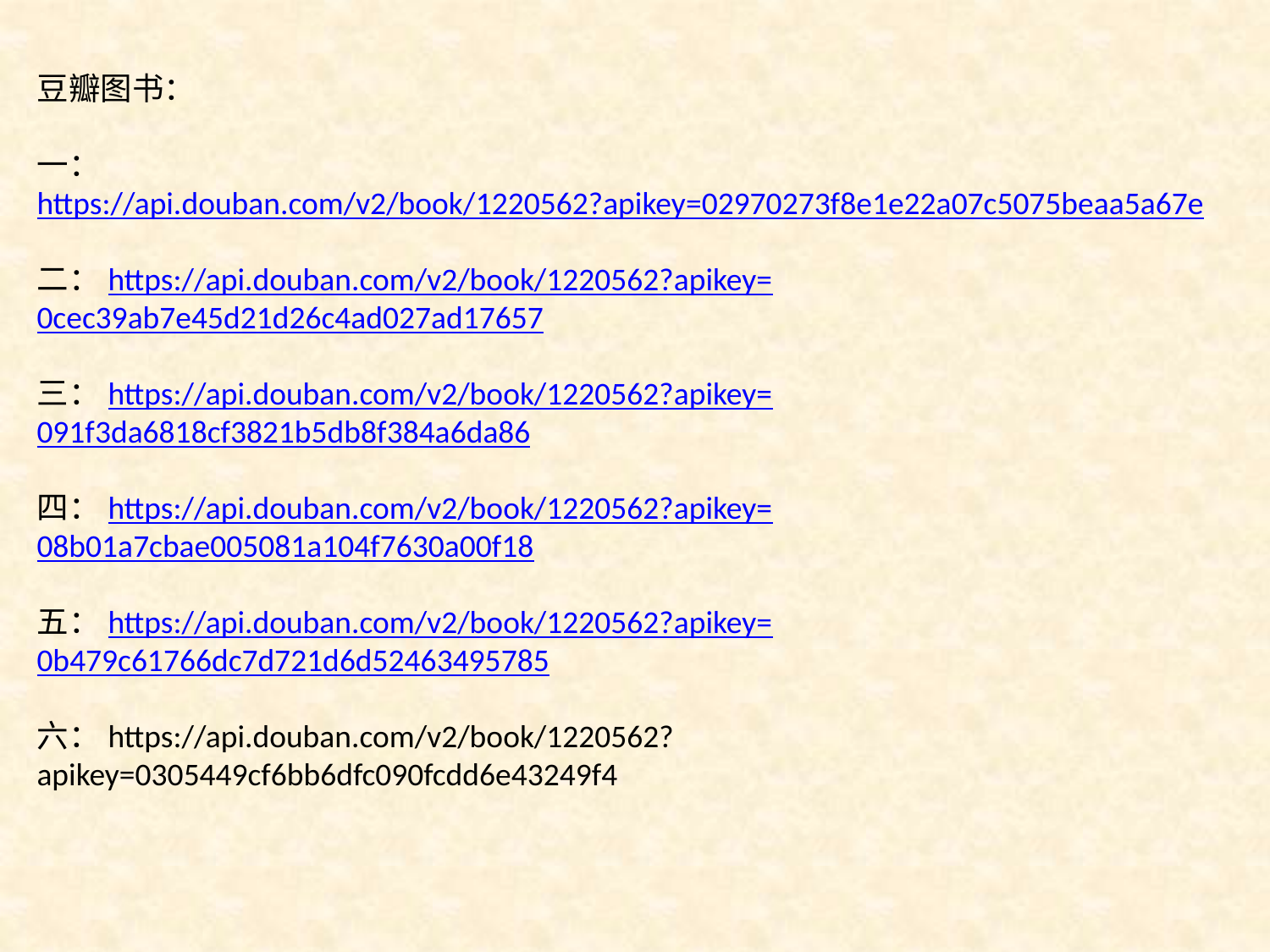

豆瓣图书：

一：
https://api.douban.com/v2/book/1220562?apikey=02970273f8e1e22a07c5075beaa5a67e

二：https://api.douban.com/v2/book/1220562?apikey=0cec39ab7e45d21d26c4ad027ad17657

三：https://api.douban.com/v2/book/1220562?apikey=091f3da6818cf3821b5db8f384a6da86

四：https://api.douban.com/v2/book/1220562?apikey=08b01a7cbae005081a104f7630a00f18

五：https://api.douban.com/v2/book/1220562?apikey=0b479c61766dc7d721d6d52463495785

六：https://api.douban.com/v2/book/1220562?apikey=0305449cf6bb6dfc090fcdd6e43249f4